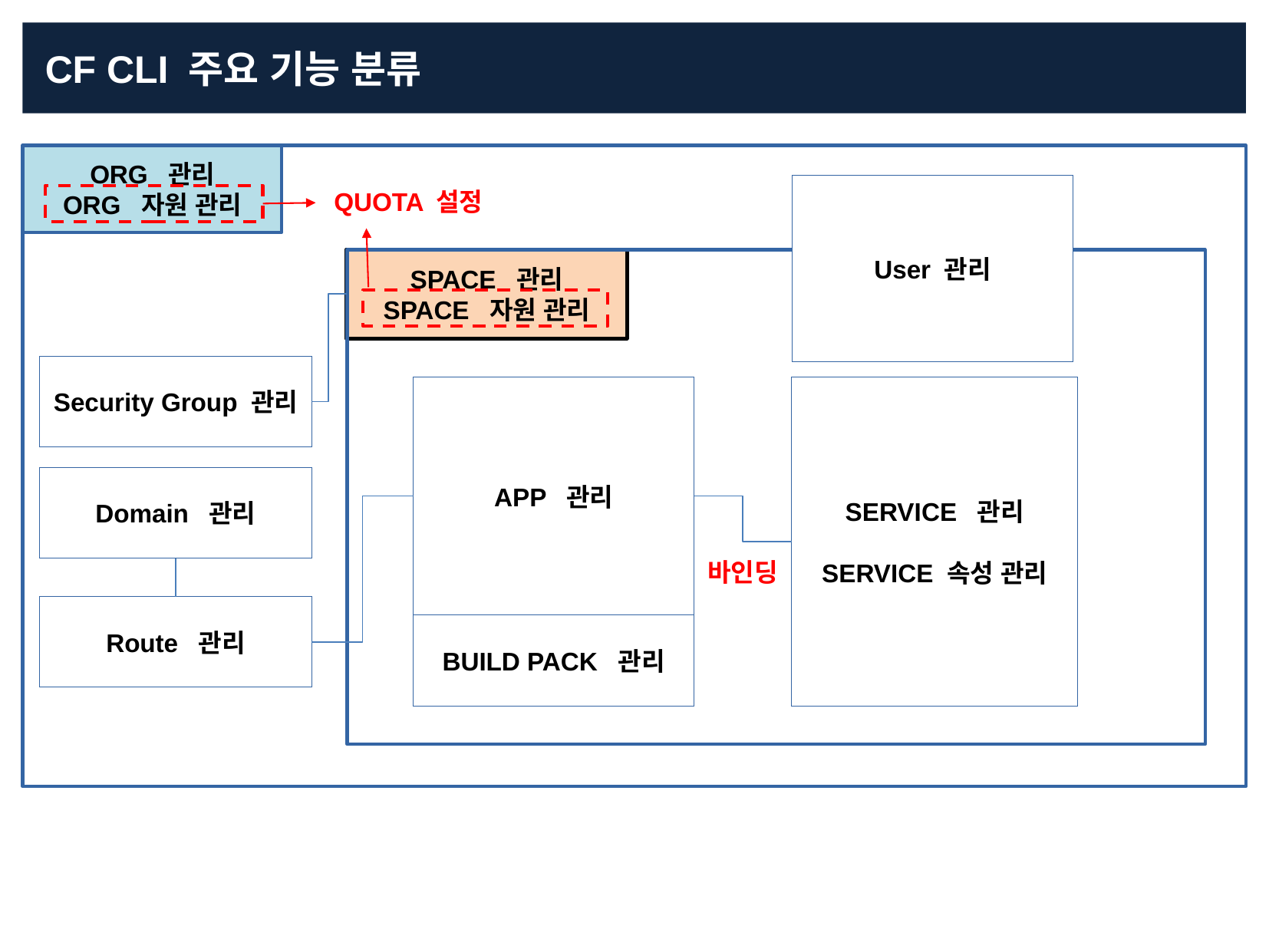

CF CLI 주요 기능 분류

ORG  관리
ORG  자원 관리
User 관리
QUOTA 설정

SPACE  관리
SPACE  자원 관리

Security Group 관리
SERVICE  관리

SERVICE 속성 관리
APP  관리
Domain  관리
바인딩
Route  관리
BUILD PACK  관리